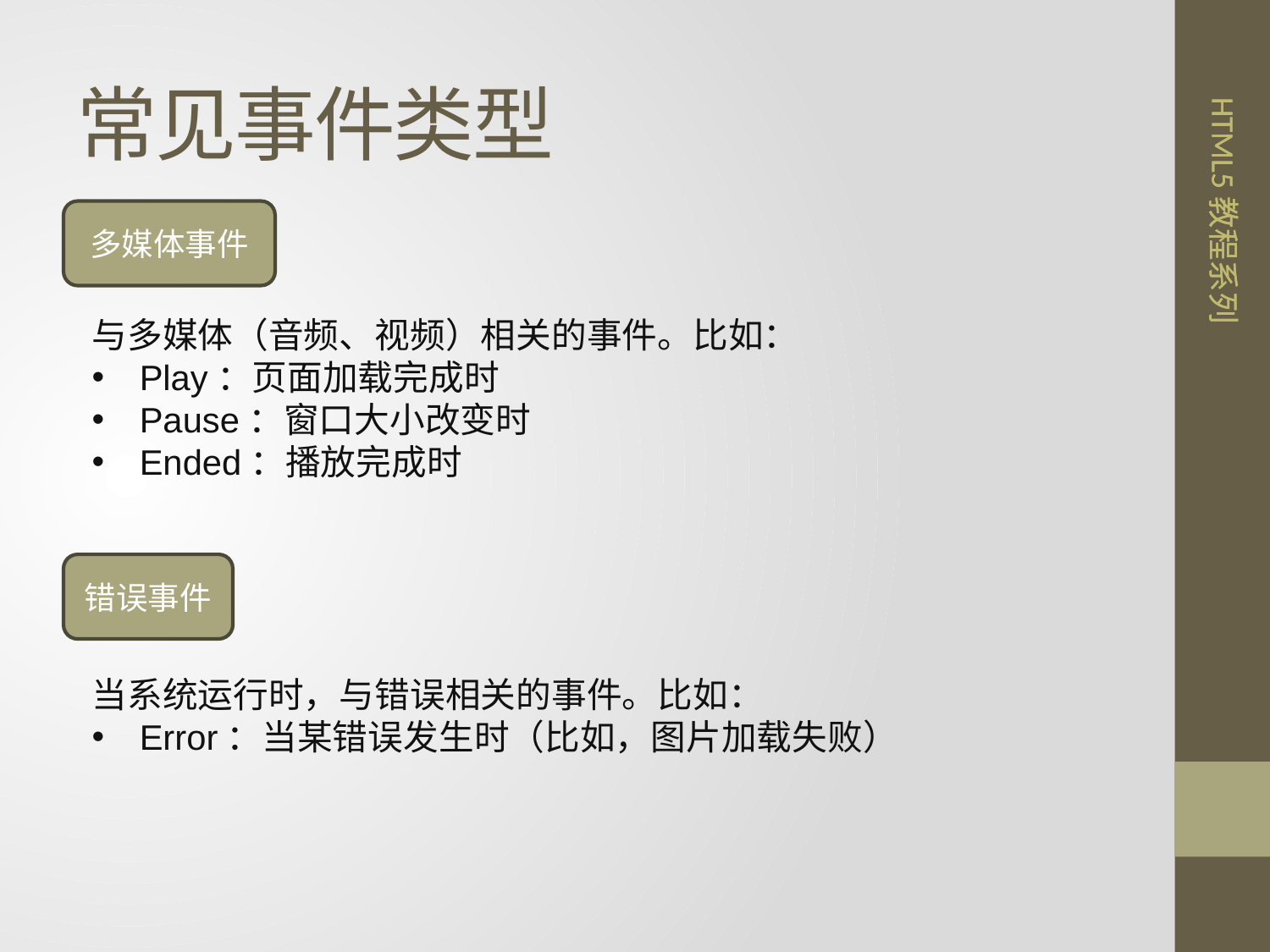

# 常见事件类型
多媒体事件
与多媒体（音频、视频）相关的事件。比如：
Play：页面加载完成时
Pause：窗口大小改变时
Ended：播放完成时
错误事件
当系统运行时，与错误相关的事件。比如：
Error：当某错误发生时（比如，图片加载失败）